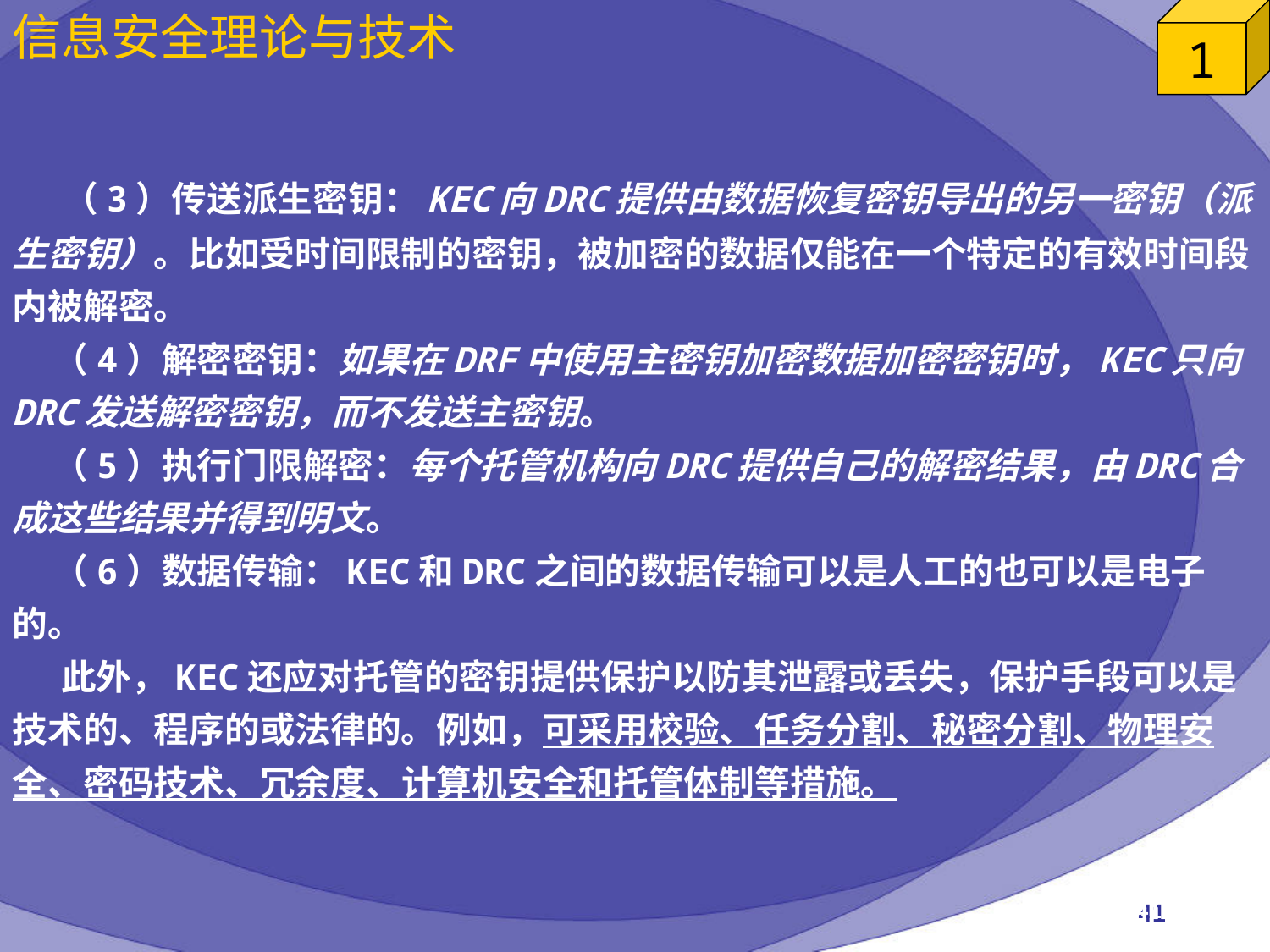

（3）传送派生密钥：KEC向DRC提供由数据恢复密钥导出的另一密钥（派生密钥）。比如受时间限制的密钥，被加密的数据仅能在一个特定的有效时间段内被解密。
    （4）解密密钥：如果在DRF中使用主密钥加密数据加密密钥时，KEC只向DRC发送解密密钥，而不发送主密钥。
    （5）执行门限解密：每个托管机构向DRC提供自己的解密结果，由DRC合成这些结果并得到明文。
    （6）数据传输：KEC和DRC之间的数据传输可以是人工的也可以是电子的。
     此外，KEC还应对托管的密钥提供保护以防其泄露或丢失，保护手段可以是技术的、程序的或法律的。例如，可采用校验、任务分割、秘密分割、物理安全、密码技术、冗余度、计算机安全和托管体制等措施。
2023/4/25
41